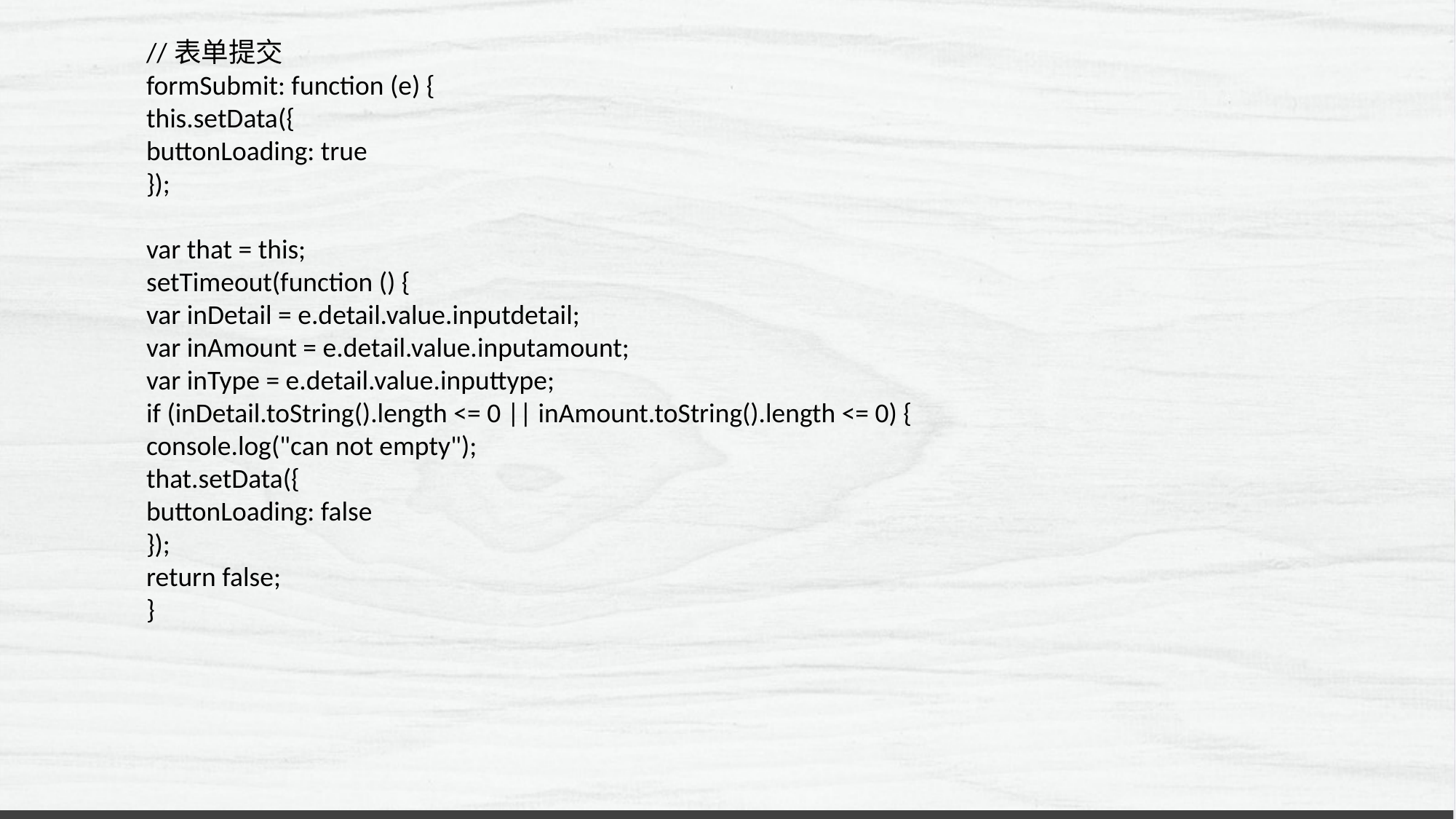

//表单提交
formSubmit: function (e) {
this.setData({
buttonLoading: true
});
var that = this;
setTimeout(function () {
var inDetail = e.detail.value.inputdetail;
var inAmount = e.detail.value.inputamount;
var inType = e.detail.value.inputtype;
if (inDetail.toString().length <= 0 || inAmount.toString().length <= 0) {
console.log("can not empty");
that.setData({
buttonLoading: false
});
return false;
}